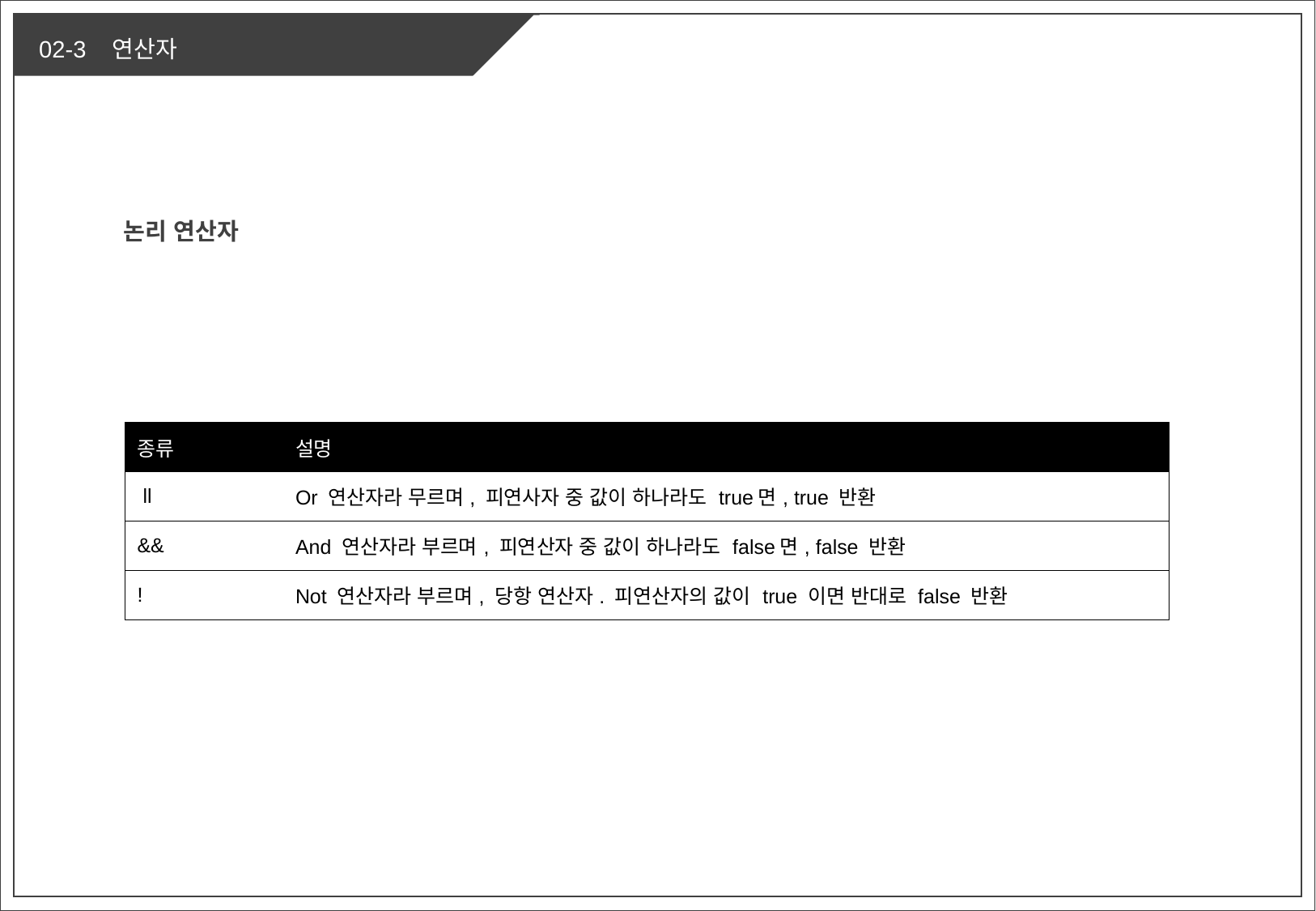

논리 연산자
| 종류 | 설명 |
| --- | --- |
| ll | Or 연산자라 무르며, 피연사자 중 값이 하나라도 true면, true 반환 |
| && | And 연산자라 부르며, 피연산자 중 값이 하나라도 false면, false 반환 |
| ! | Not 연산자라 부르며, 당항 연산자. 피연산자의 값이 true 이면 반대로 false 반환 |